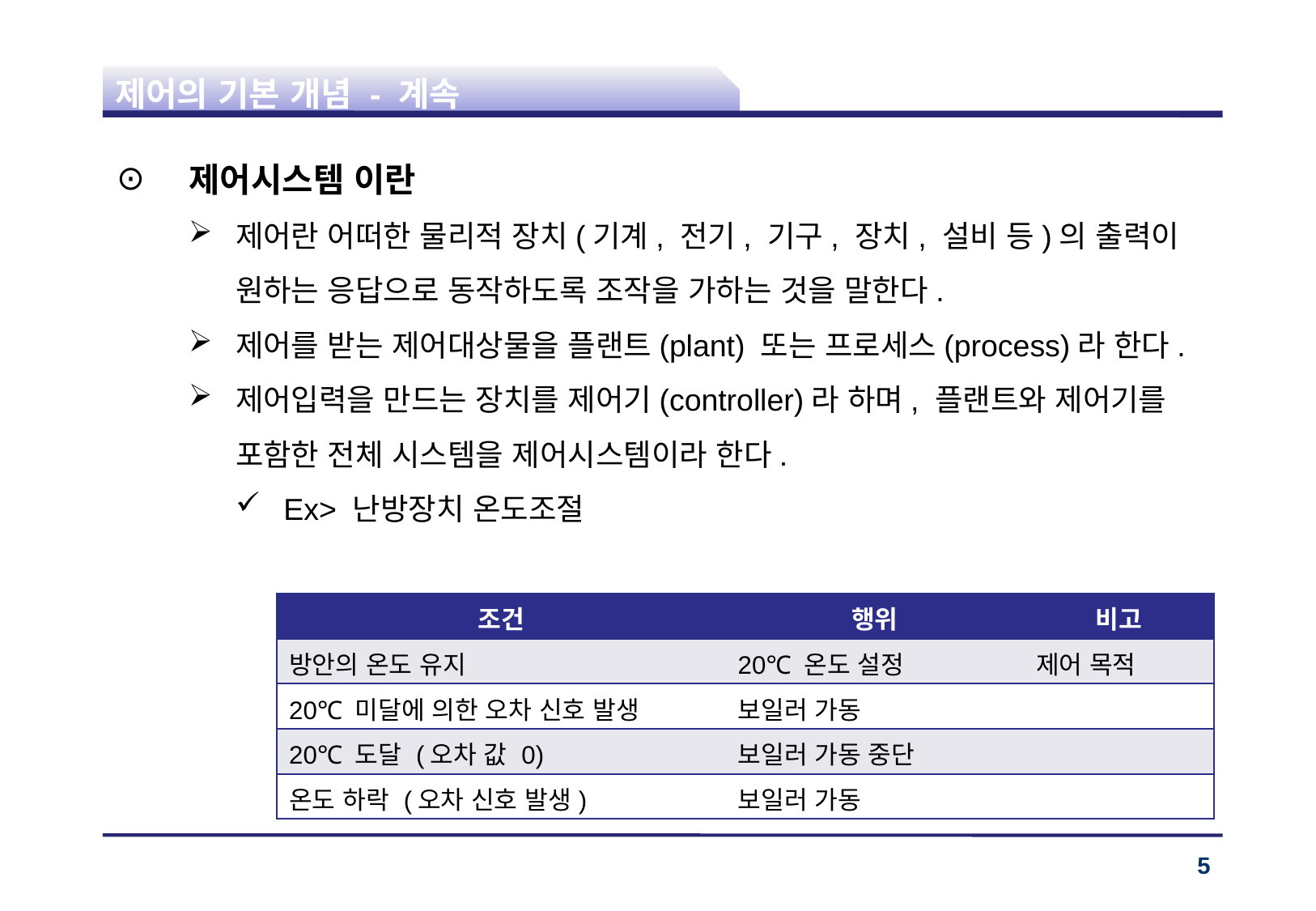

# 제어의 기본 개념 - 계속
제어시스템 이란
제어란 어떠한 물리적 장치(기계, 전기, 기구, 장치, 설비 등)의 출력이 원하는 응답으로 동작하도록 조작을 가하는 것을 말한다.
제어를 받는 제어대상물을 플랜트(plant) 또는 프로세스(process)라 한다.
제어입력을 만드는 장치를 제어기(controller)라 하며, 플랜트와 제어기를 포함한 전체 시스템을 제어시스템이라 한다.
Ex> 난방장치 온도조절
| 조건 | 행위 | 비고 |
| --- | --- | --- |
| 방안의 온도 유지 | 20℃ 온도 설정 | 제어 목적 |
| 20℃ 미달에 의한 오차 신호 발생 | 보일러 가동 |  |
| 20℃ 도달 (오차 값 0) | 보일러 가동 중단 |  |
| 온도 하락 (오차 신호 발생) | 보일러 가동 |  |